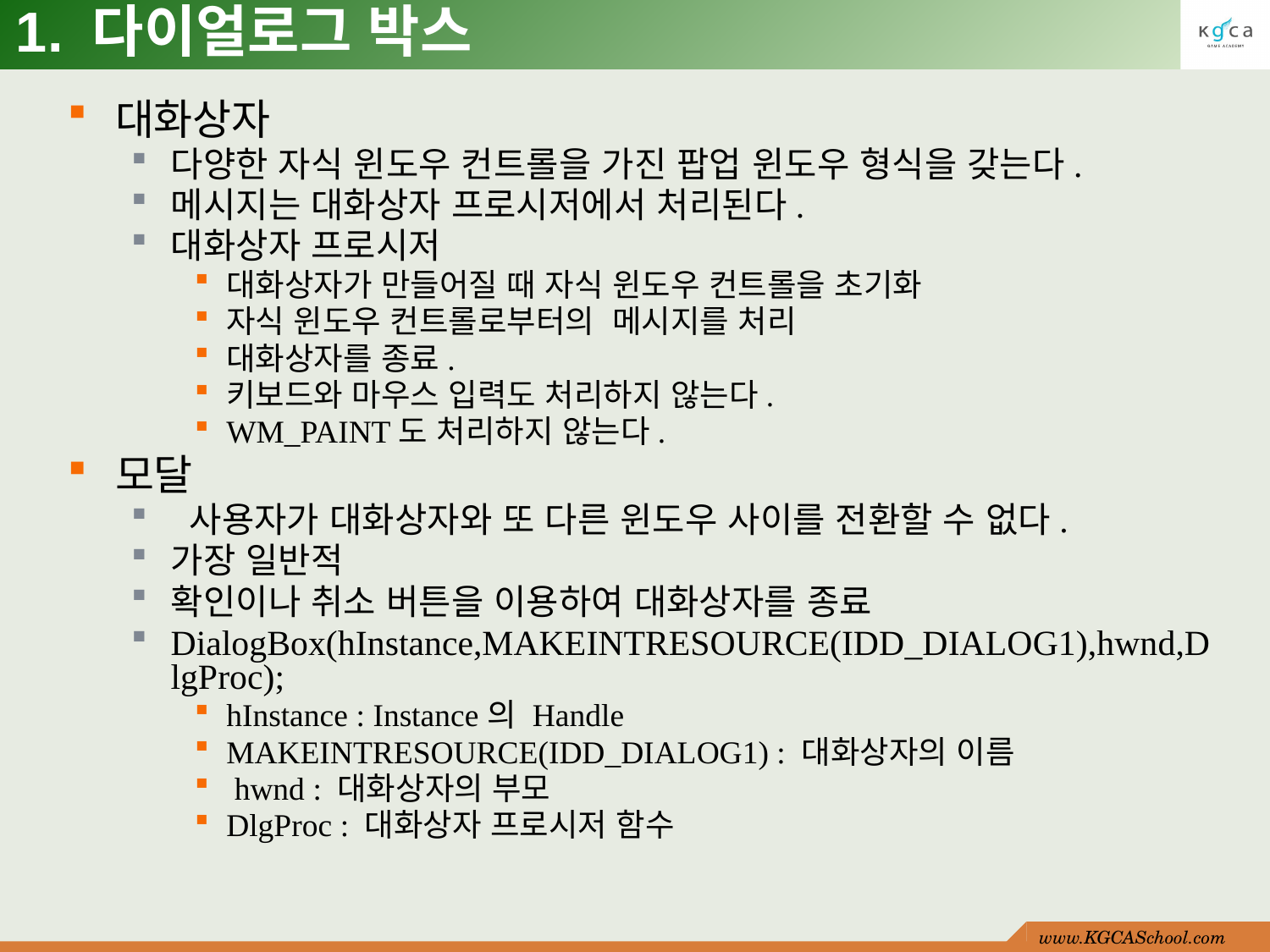

# 1. 다이얼로그 박스
대화상자
다양한 자식 윈도우 컨트롤을 가진 팝업 윈도우 형식을 갖는다.
메시지는 대화상자 프로시저에서 처리된다.
대화상자 프로시저
대화상자가 만들어질 때 자식 윈도우 컨트롤을 초기화
자식 윈도우 컨트롤로부터의  메시지를 처리
대화상자를 종료.
키보드와 마우스 입력도 처리하지 않는다.
WM_PAINT도 처리하지 않는다.
모달
 사용자가 대화상자와 또 다른 윈도우 사이를 전환할 수 없다.
가장 일반적
확인이나 취소 버튼을 이용하여 대화상자를 종료
DialogBox(hInstance,MAKEINTRESOURCE(IDD_DIALOG1),hwnd,DlgProc);
hInstance : Instance의 Handle
MAKEINTRESOURCE(IDD_DIALOG1) : 대화상자의 이름
 hwnd : 대화상자의 부모
DlgProc : 대화상자 프로시저 함수